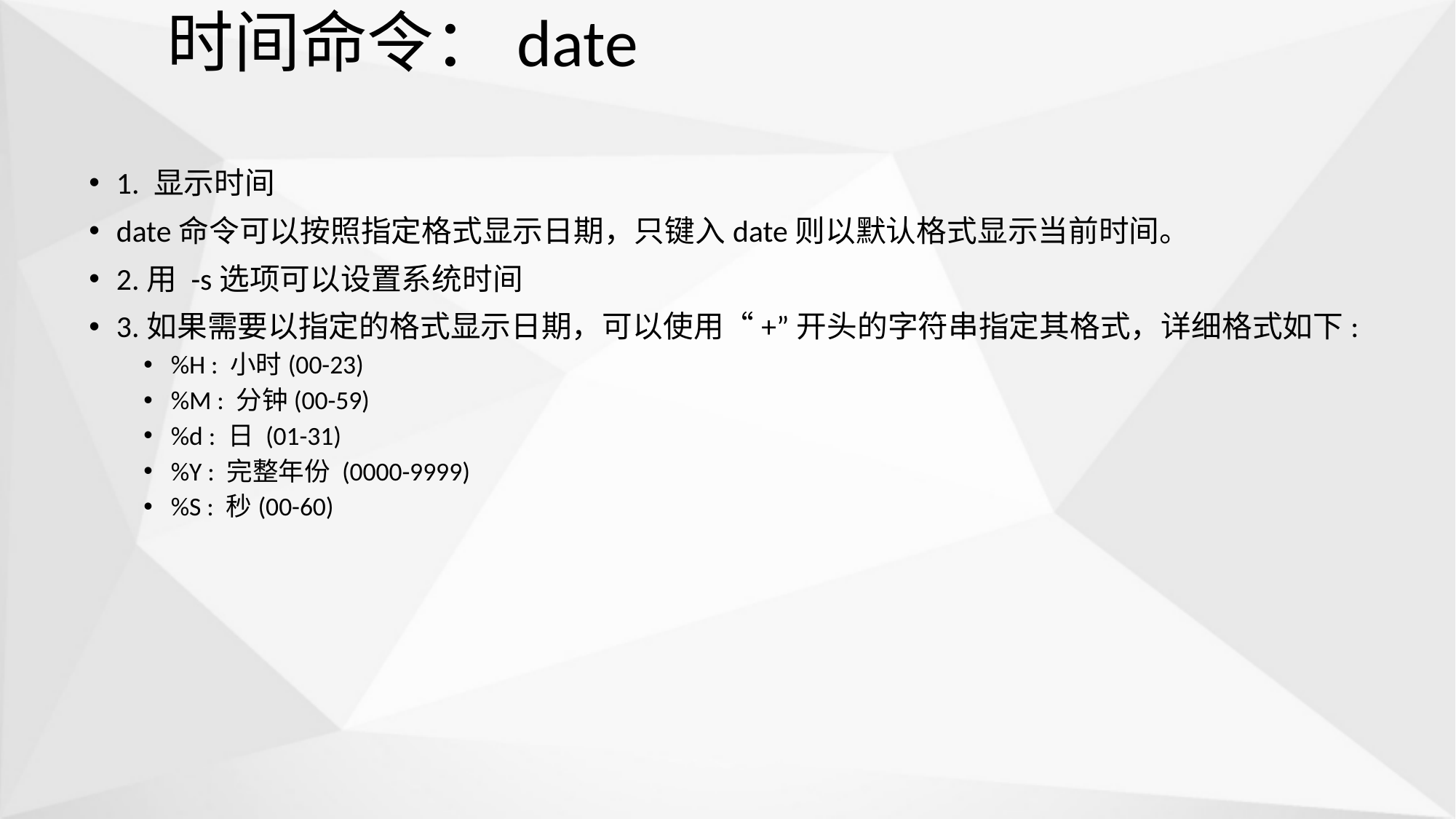

# 时间命令：date
1. 显示时间
date命令可以按照指定格式显示日期，只键入date则以默认格式显示当前时间。
2.用 -s选项可以设置系统时间
3.如果需要以指定的格式显示日期，可以使用“+”开头的字符串指定其格式，详细格式如下:
%H : 小时(00-23)
%M : 分钟(00-59)
%d : 日 (01-31)
%Y : 完整年份 (0000-9999)
%S : 秒(00-60)